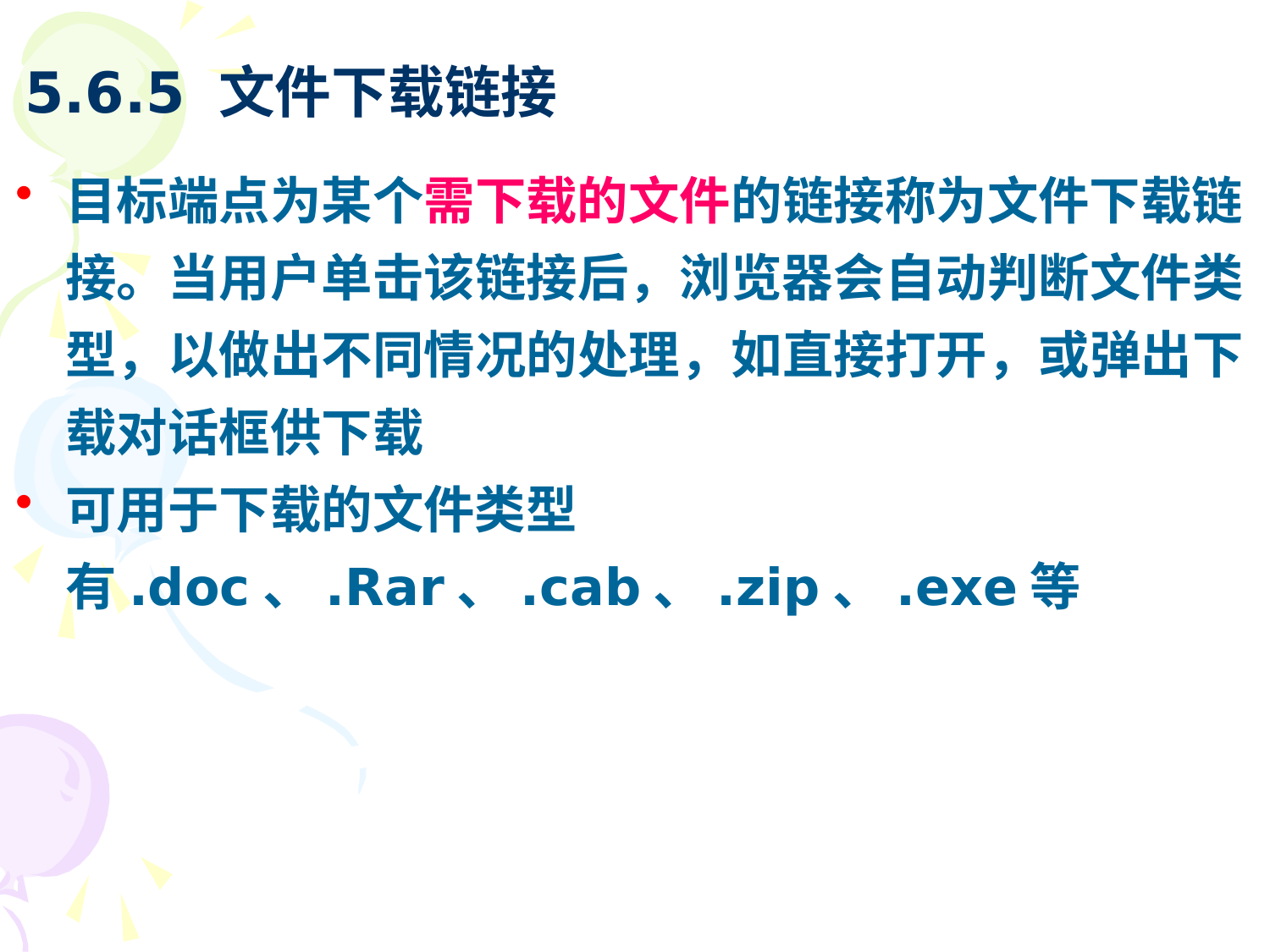

# 5.6.5 文件下载链接
目标端点为某个需下载的文件的链接称为文件下载链接。当用户单击该链接后，浏览器会自动判断文件类型，以做出不同情况的处理，如直接打开，或弹出下载对话框供下载
可用于下载的文件类型有.doc、.Rar、.cab、.zip、.exe等